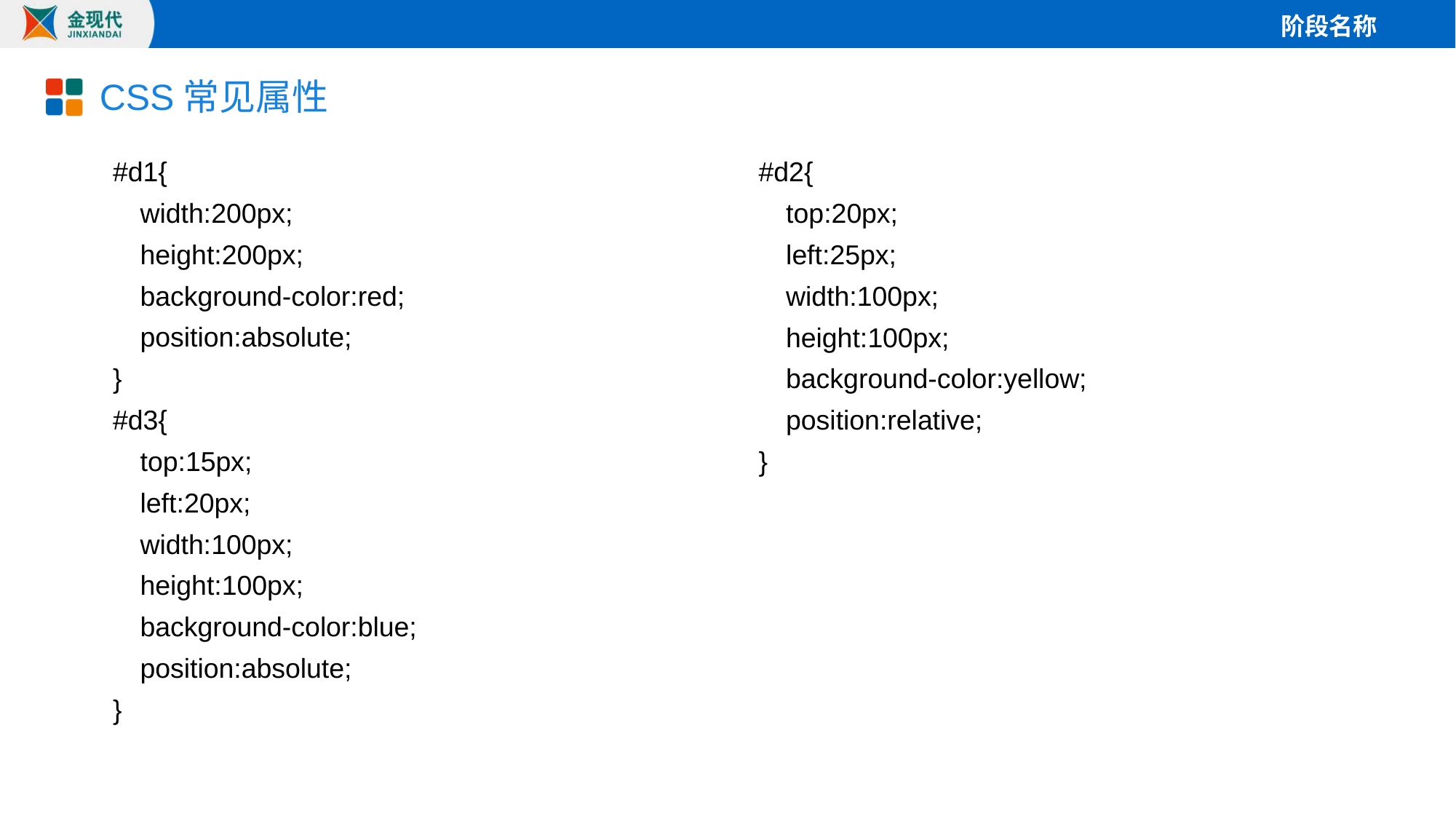

# CSS常见属性
#d1{
	width:200px;
	height:200px;
	background-color:red;
	position:absolute;
}
#d3{
	top:15px;
	left:20px;
	width:100px;
	height:100px;
	background-color:blue;
	position:absolute;
}

#d2{
	top:20px;
	left:25px;
	width:100px;
	height:100px;
	background-color:yellow;
	position:relative;
}